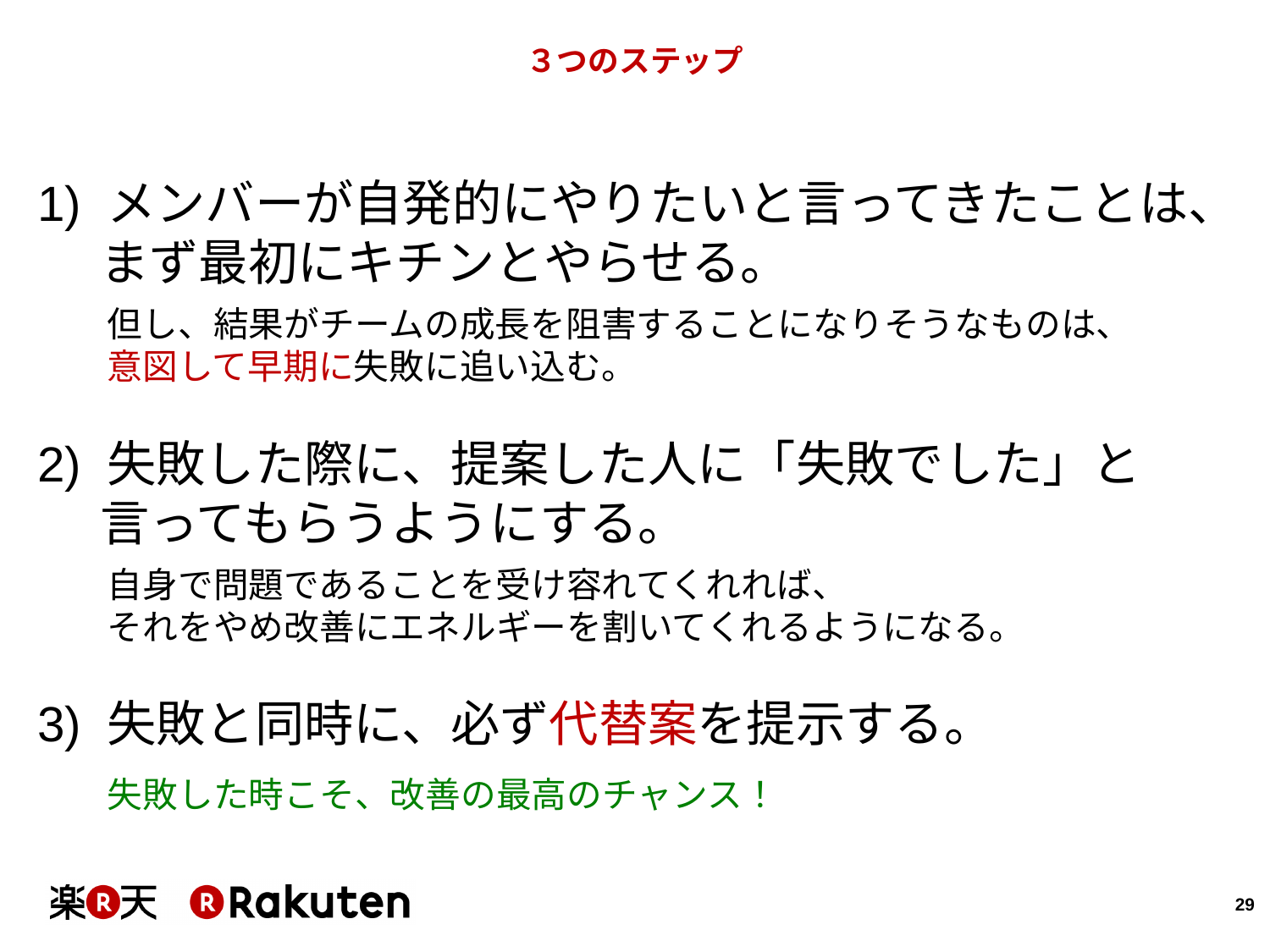

# ３つのステップ
1) メンバーが自発的にやりたいと言ってきたことは、
まず最初にキチンとやらせる。
但し、結果がチームの成長を阻害することになりそうなものは、
意図して早期に失敗に追い込む。
2) 失敗した際に、提案した人に「失敗でした」と
言ってもらうようにする。
自身で問題であることを受け容れてくれれば、
それをやめ改善にエネルギーを割いてくれるようになる。

3) 失敗と同時に、必ず代替案を提示する。
失敗した時こそ、改善の最高のチャンス！